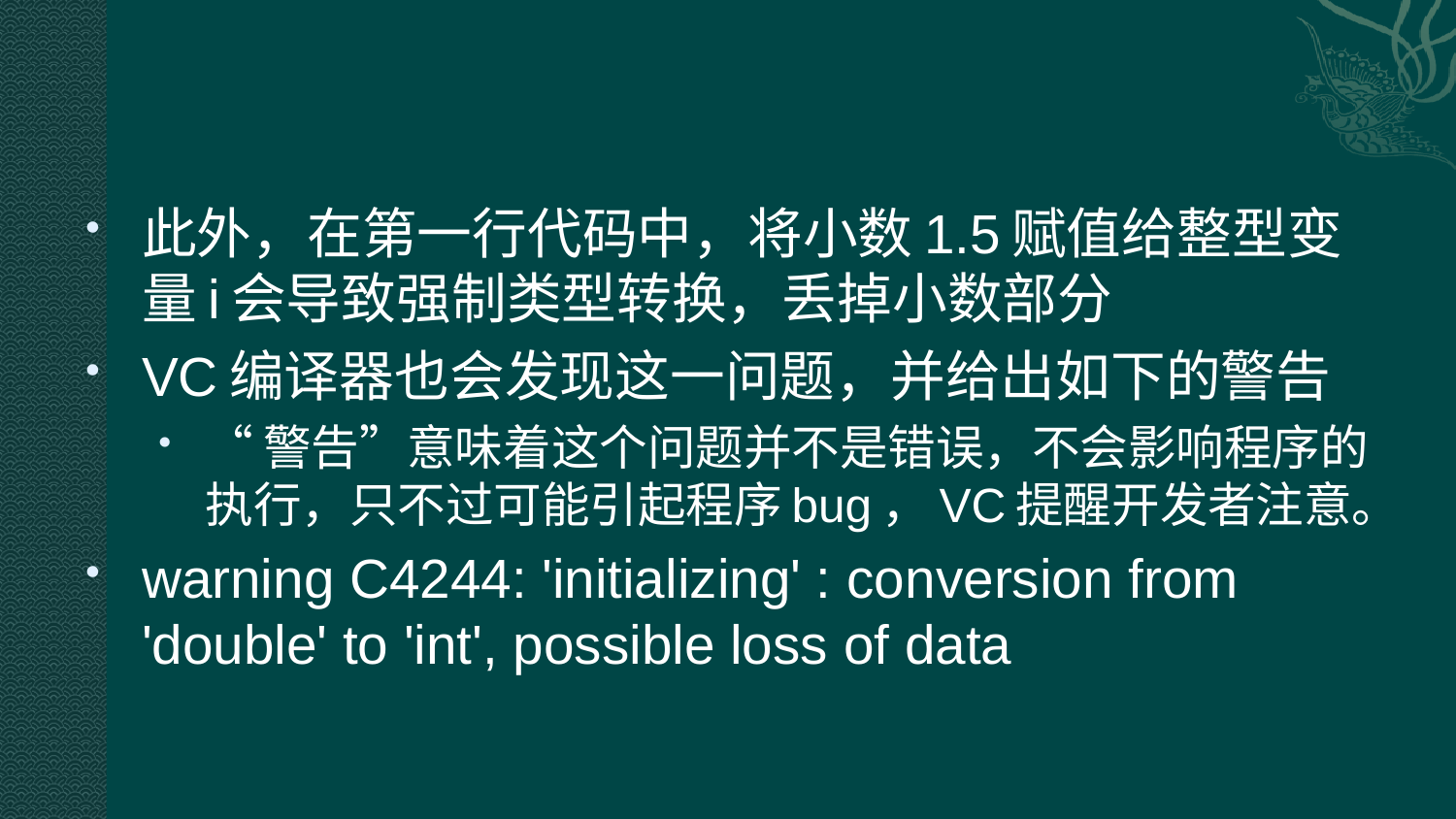

#
此外，在第一行代码中，将小数1.5赋值给整型变量i会导致强制类型转换，丢掉小数部分
VC编译器也会发现这一问题，并给出如下的警告
“警告”意味着这个问题并不是错误，不会影响程序的执行，只不过可能引起程序bug，VC提醒开发者注意。
warning C4244: 'initializing' : conversion from 'double' to 'int', possible loss of data